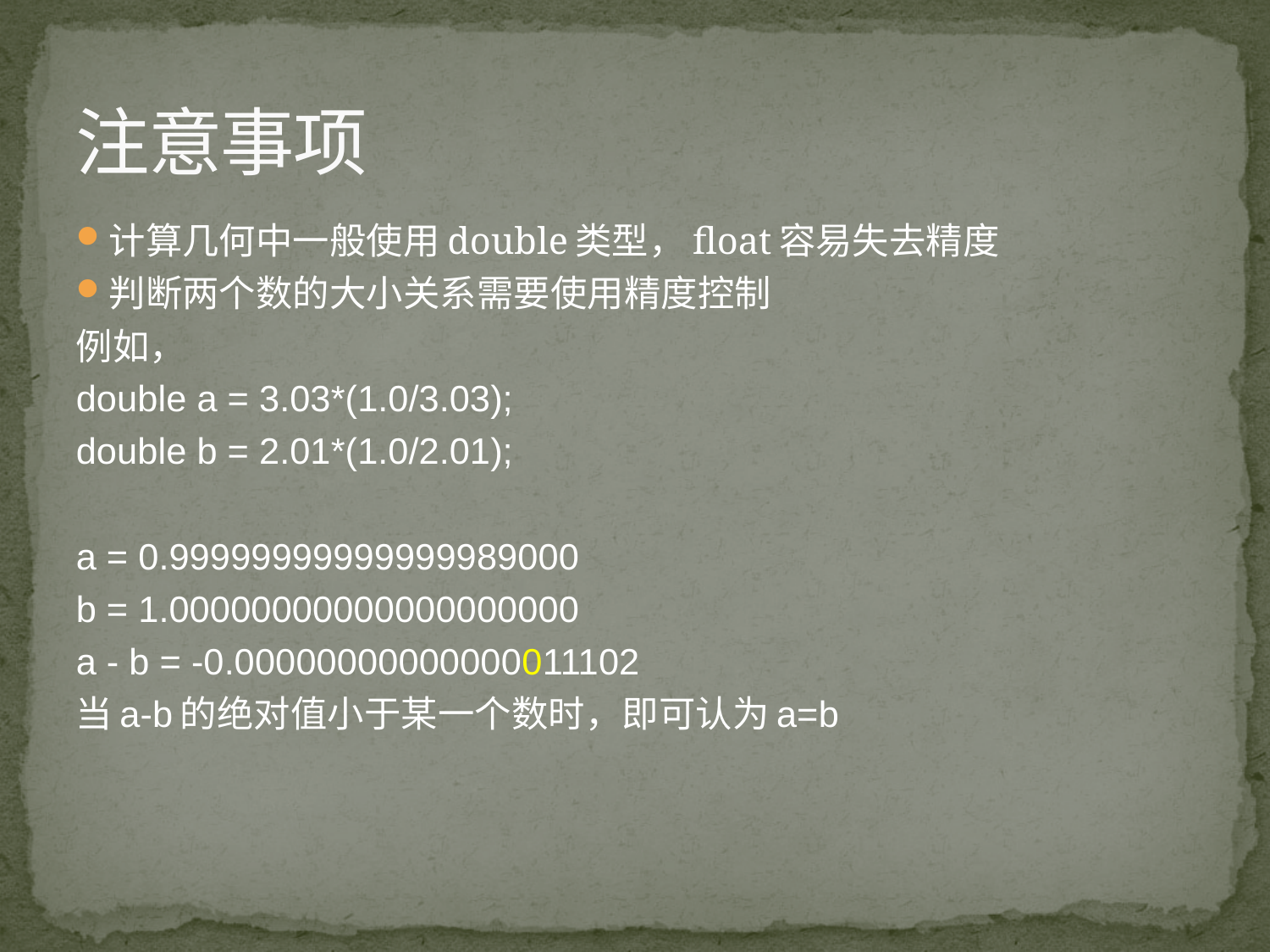

# 注意事项
计算几何中一般使用double类型，float容易失去精度
判断两个数的大小关系需要使用精度控制
例如，
double a = 3.03*(1.0/3.03);
double b = 2.01*(1.0/2.01);

a = 0.99999999999999989000
b = 1.00000000000000000000
a - b = -0.00000000000000011102
当a-b的绝对值小于某一个数时，即可认为a=b